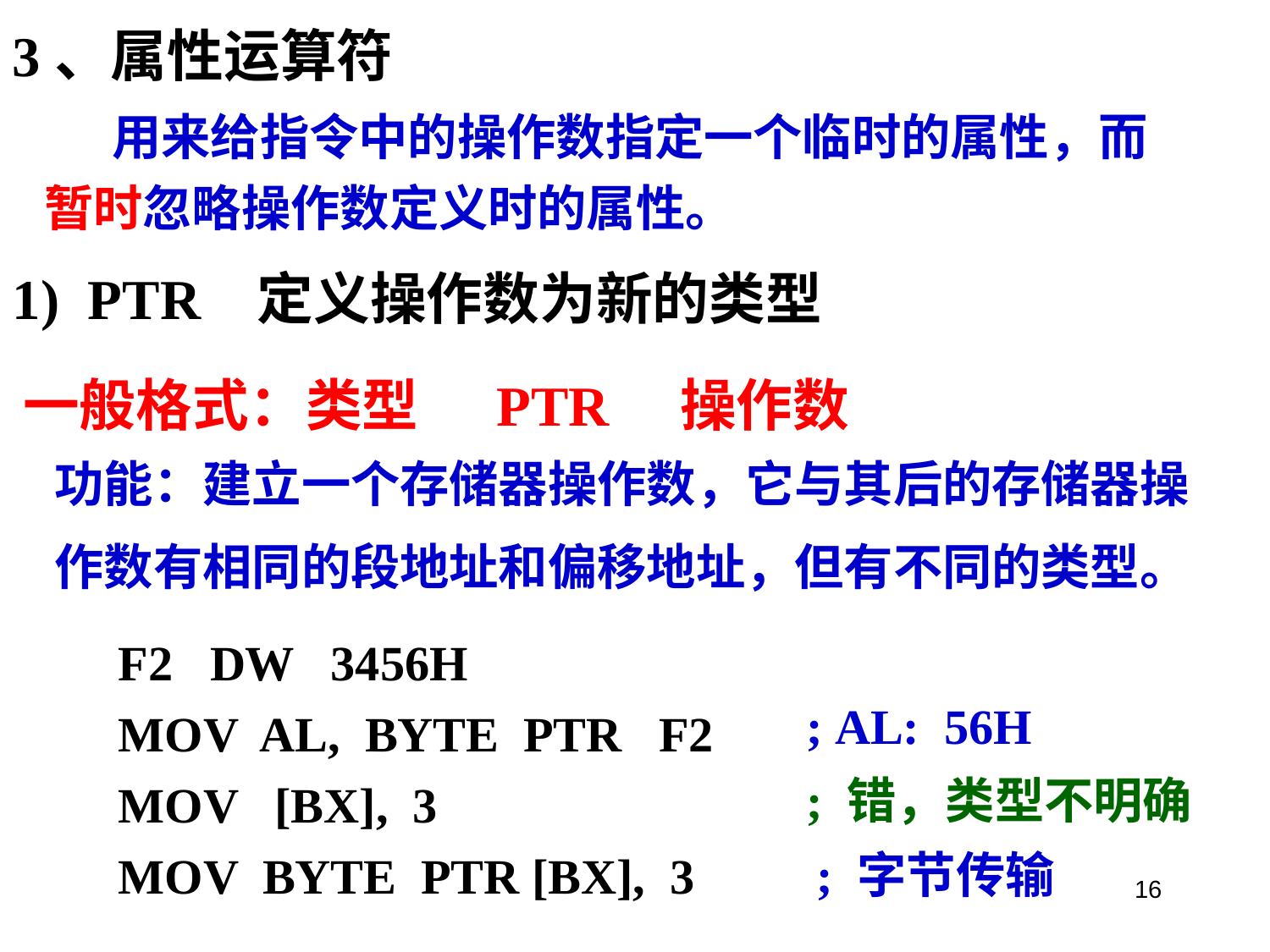

3、属性运算符
     用来给指令中的操作数指定一个临时的属性，而暂时忽略操作数定义时的属性。
1)  PTR   定义操作数为新的类型
一般格式：类型     PTR    操作数
功能：建立一个存储器操作数，它与其后的存储器操作数有相同的段地址和偏移地址，但有不同的类型。
F2   DW   3456H
MOV  AL,  BYTE  PTR   F2
MOV   [BX],  3
MOV  BYTE  PTR [BX],  3
; AL:  56H
; 错，类型不明确
; 字节传输
16